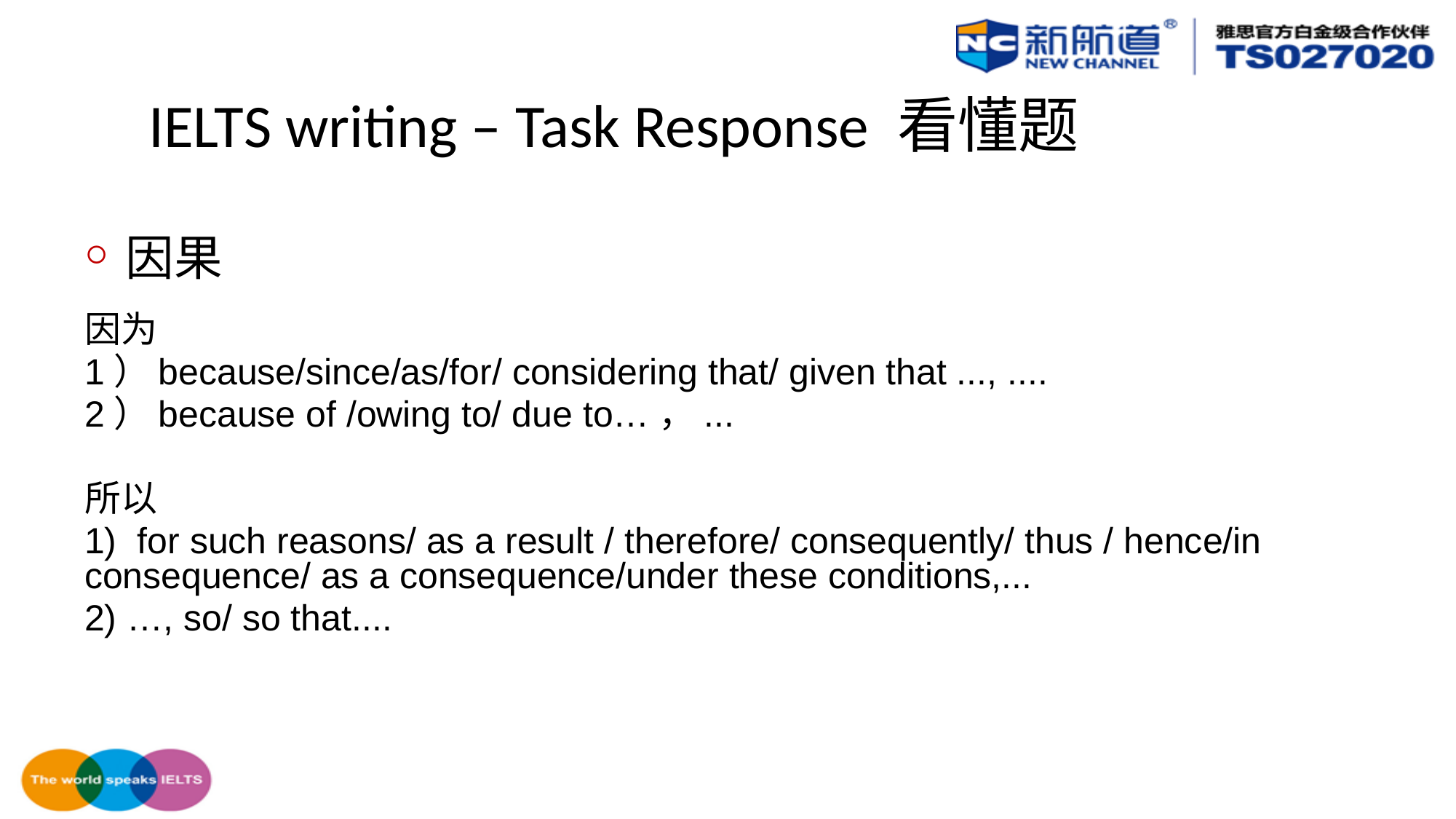

# IELTS writing – Task Response 看懂题
因果
因为
1）because/since/as/for/ considering that/ given that ..., ....
2）because of /owing to/ due to…，...

所以
1)  for such reasons/ as a result / therefore/ consequently/ thus / hence/in consequence/ as a consequence/under these conditions,...
2) …, so/ so that....